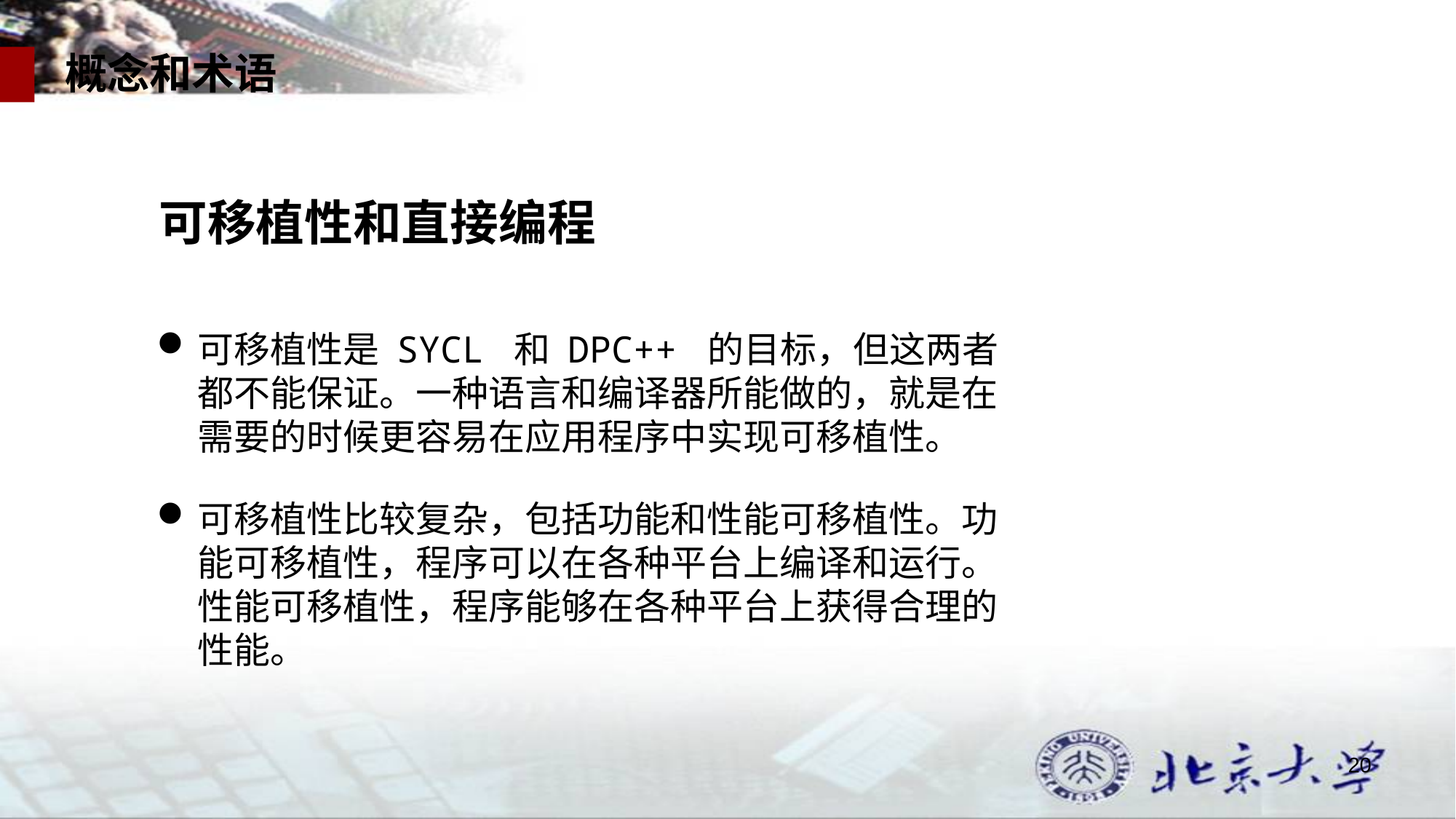

概念和术语

可移植性和直接编程
可移植性是 SYCL 和 DPC++ 的目标，但这两者都不能保证。一种语言和编译器所能做的，就是在需要的时候更容易在应用程序中实现可移植性。
可移植性比较复杂，包括功能和性能可移植性。功能可移植性，程序可以在各种平台上编译和运行。性能可移植性，程序能够在各种平台上获得合理的性能。
20